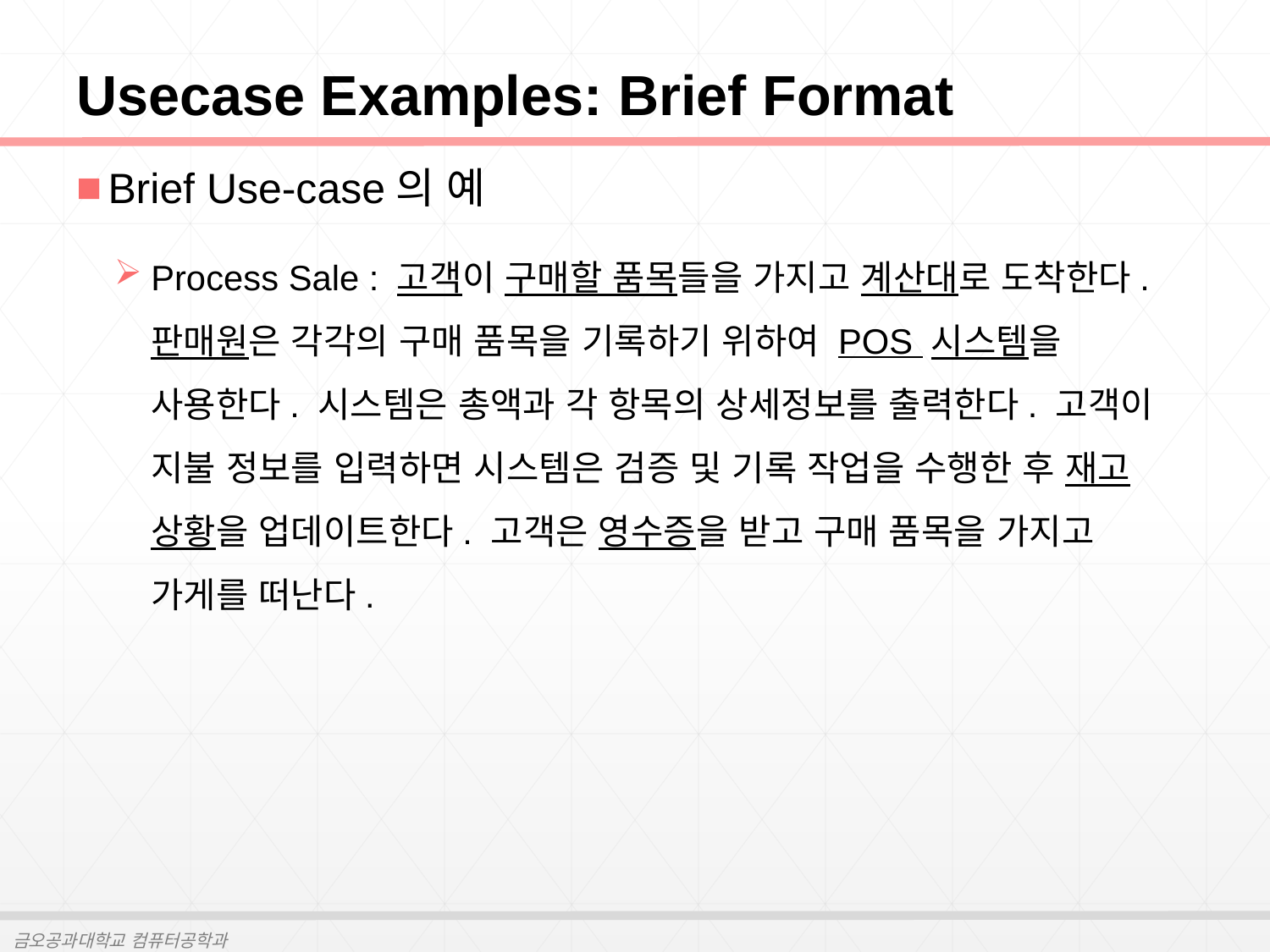

# Usecase Examples: Brief Format
Brief Use-case의 예
Process Sale : 고객이 구매할 품목들을 가지고 계산대로 도착한다. 판매원은 각각의 구매 품목을 기록하기 위하여 POS 시스템을 사용한다. 시스템은 총액과 각 항목의 상세정보를 출력한다. 고객이 지불 정보를 입력하면 시스템은 검증 및 기록 작업을 수행한 후 재고 상황을 업데이트한다. 고객은 영수증을 받고 구매 품목을 가지고 가게를 떠난다.
금오공과대학교 컴퓨터공학과